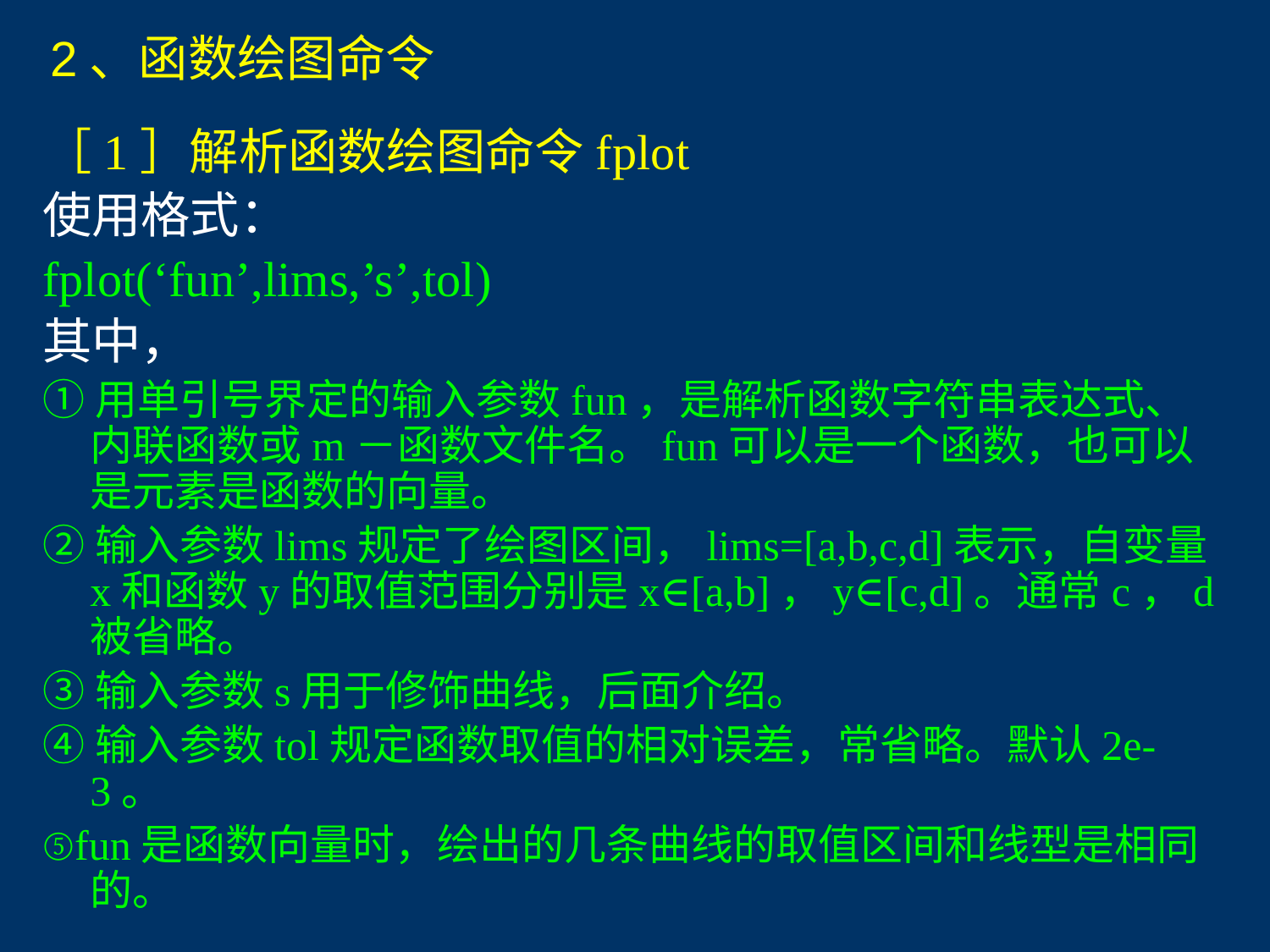

2、函数绘图命令
［1］解析函数绘图命令fplot
使用格式：
fplot(‘fun’,lims,’s’,tol)
其中，
①用单引号界定的输入参数fun，是解析函数字符串表达式、内联函数或m－函数文件名。fun可以是一个函数，也可以是元素是函数的向量。
②输入参数lims规定了绘图区间，lims=[a,b,c,d]表示，自变量x和函数y的取值范围分别是x∈[a,b]，y∈[c,d]。通常c，d被省略。
③输入参数s用于修饰曲线，后面介绍。
④输入参数tol规定函数取值的相对误差，常省略。默认2e-3。
⑤fun是函数向量时，绘出的几条曲线的取值区间和线型是相同的。